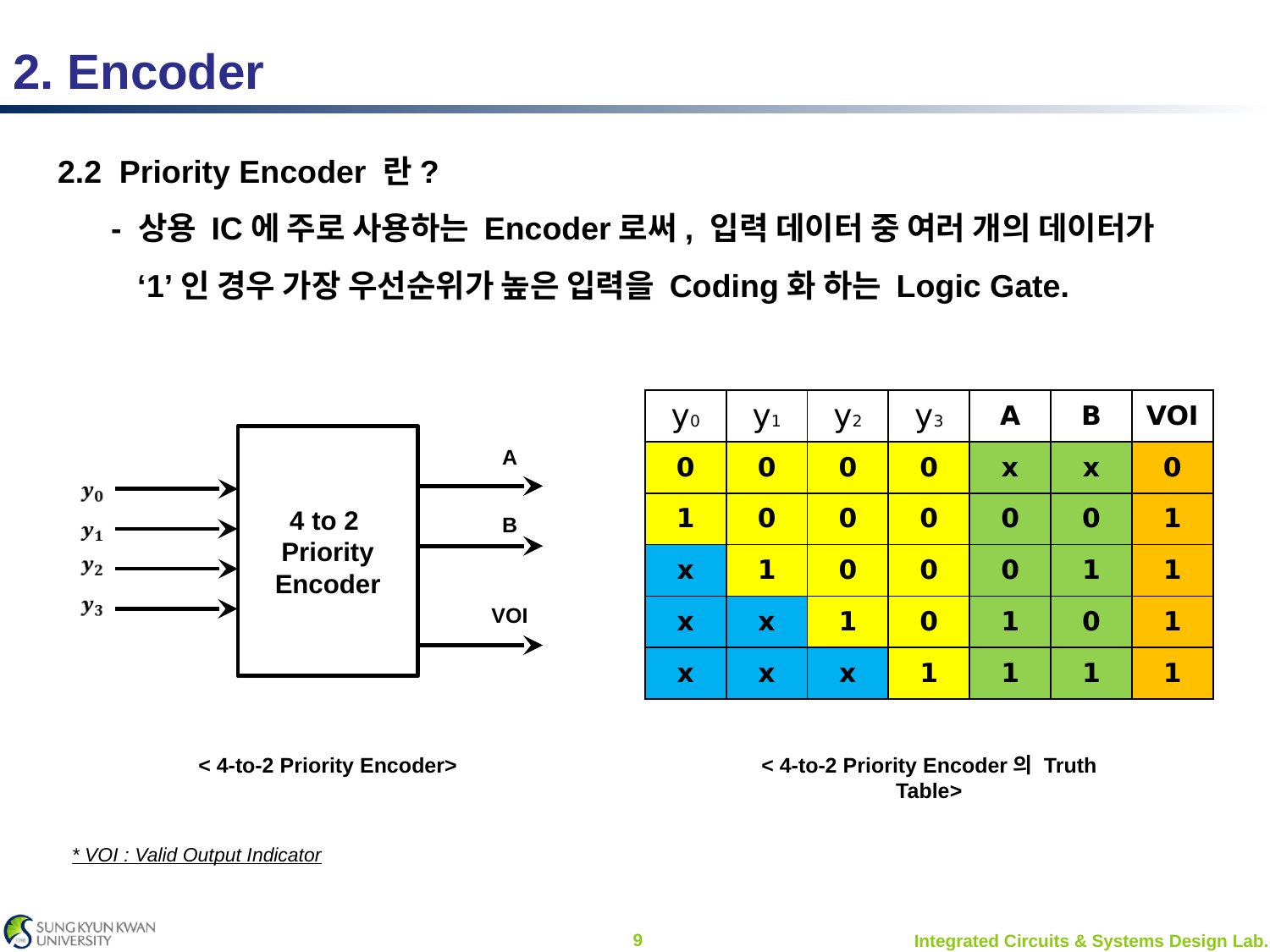

# 2. Encoder
2.2  Priority Encoder 란?
      - 상용 IC에 주로 사용하는 Encoder로써, 입력 데이터 중 여러 개의 데이터가
         ‘1’인 경우 가장 우선순위가 높은 입력을 Coding화 하는 Logic Gate.
| y0 | y1 | y2 | y3 | A | B | VOI |
| --- | --- | --- | --- | --- | --- | --- |
| 0 | 0 | 0 | 0 | x | x | 0 |
| 1 | 0 | 0 | 0 | 0 | 0 | 1 |
| x | 1 | 0 | 0 | 0 | 1 | 1 |
| x | x | 1 | 0 | 1 | 0 | 1 |
| x | x | x | 1 | 1 | 1 | 1 |
4 to 2
Priority
Encoder
A

B

VOI
< 4-to-2 Priority Encoder>
< 4-to-2 Priority Encoder의 Truth Table>
* VOI : Valid Output Indicator